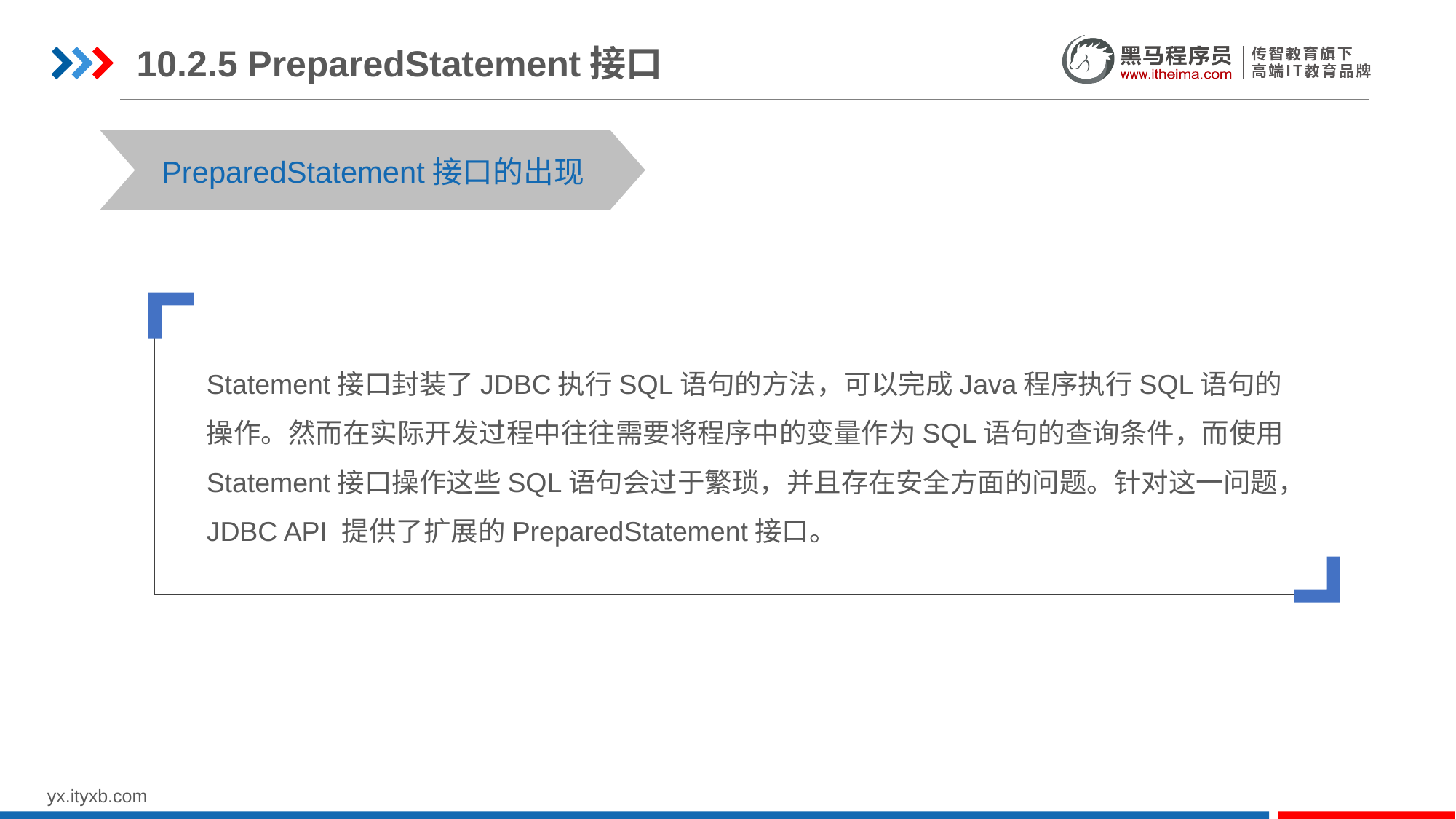

10.2.5 PreparedStatement接口

PreparedStatement接口的出现

Statement接口封装了JDBC执行SQL语句的方法，可以完成Java程序执行SQL语句的操作。然而在实际开发过程中往往需要将程序中的变量作为SQL语句的查询条件，而使用Statement接口操作这些SQL语句会过于繁琐，并且存在安全方面的问题。针对这一问题，JDBC API 提供了扩展的PreparedStatement接口。